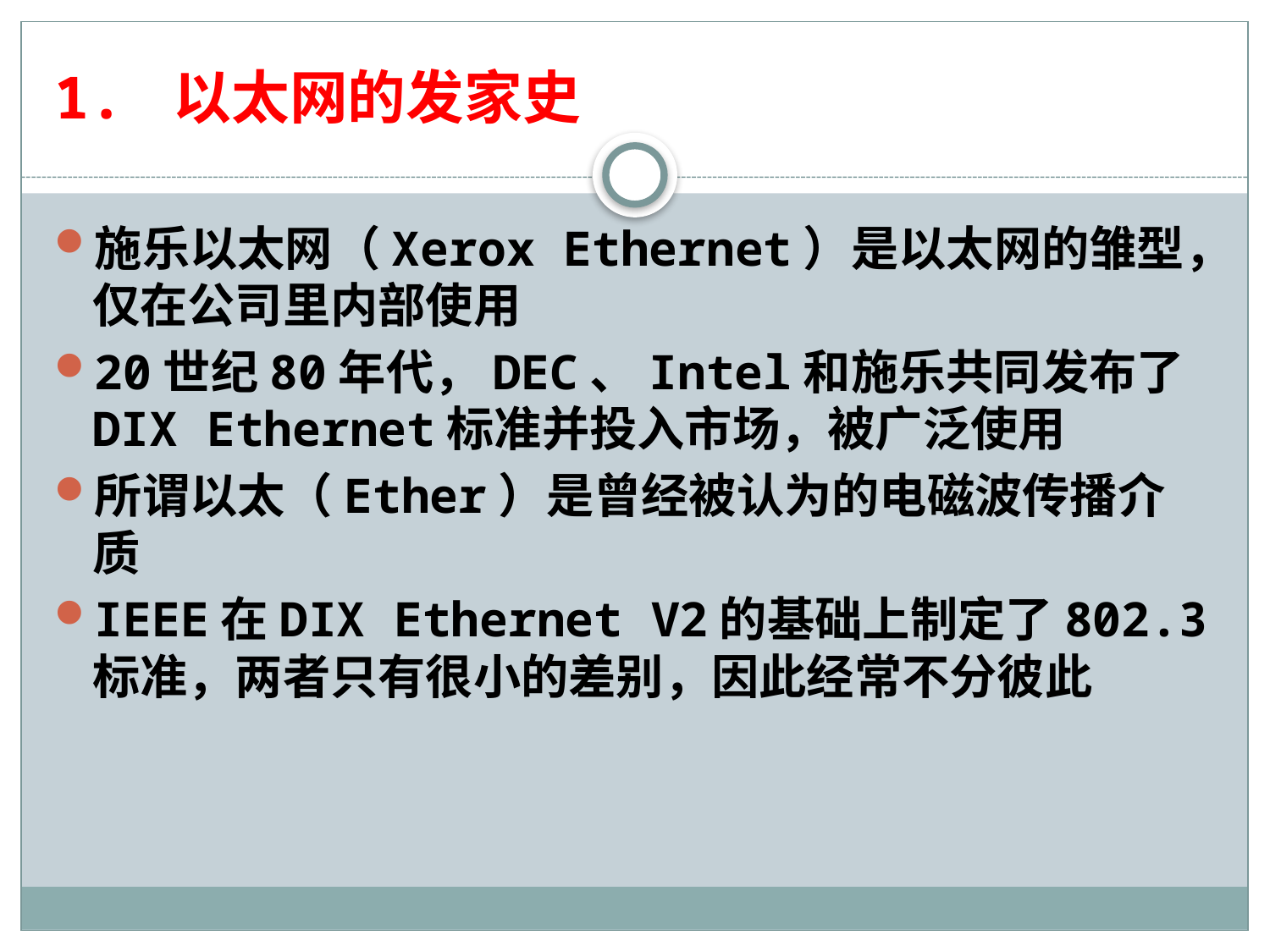

# 1. 以太网的发家史
施乐以太网（Xerox Ethernet）是以太网的雏型，仅在公司里内部使用
20世纪80年代，DEC、Intel和施乐共同发布了DIX Ethernet标准并投入市场，被广泛使用
所谓以太（Ether）是曾经被认为的电磁波传播介质
IEEE在DIX Ethernet V2的基础上制定了802.3标准，两者只有很小的差别，因此经常不分彼此